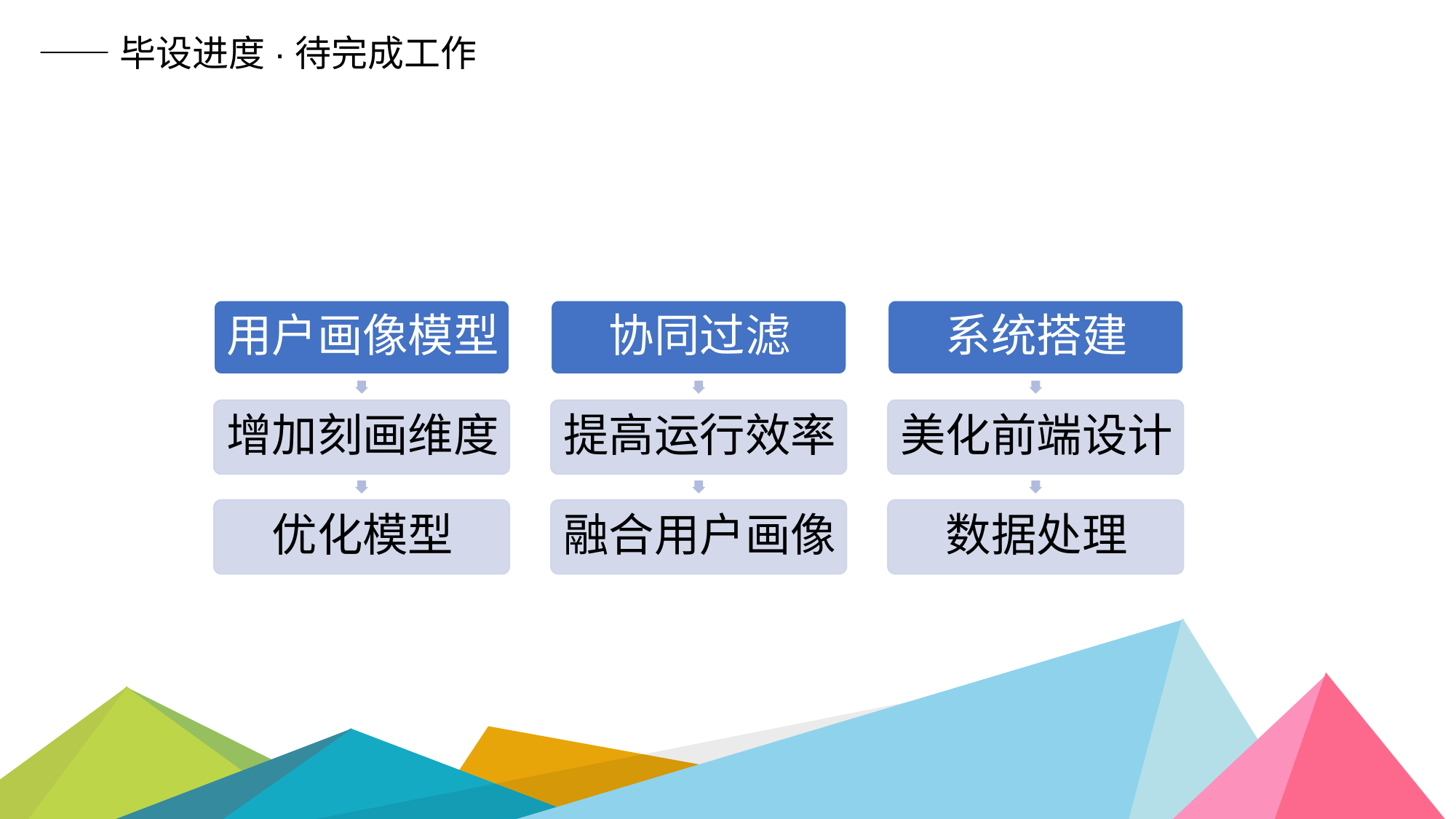

——毕设进度·待完成工作
用户画像模型
增加刻画维度
优化模型
协同过滤
提高运行效率
融合用户画像
系统搭建
美化前端设计
数据处理